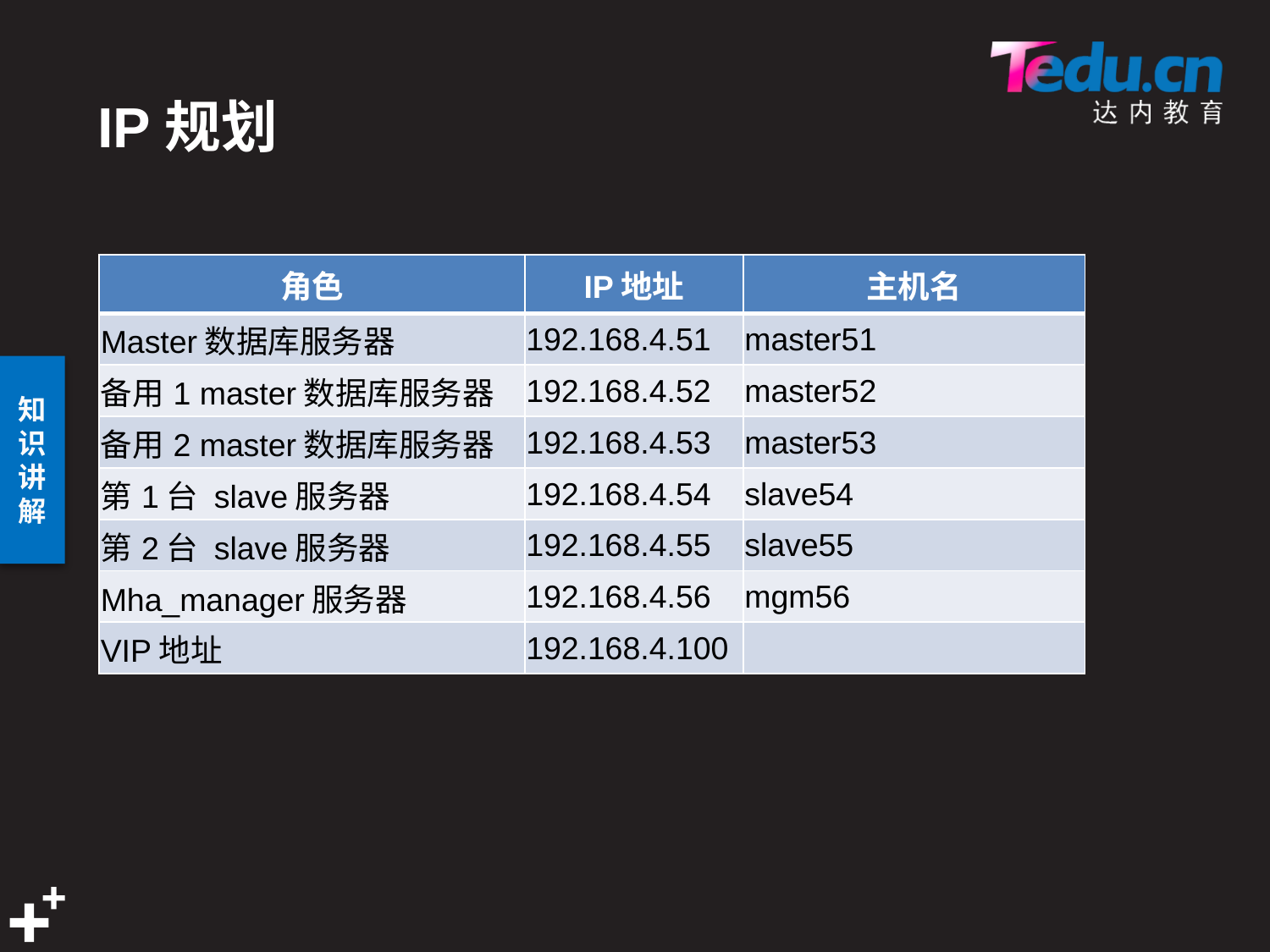

# IP规划
| 角色 | IP地址 | 主机名 |
| --- | --- | --- |
| Master数据库服务器 | 192.168.4.51 | master51 |
| 备用1 master数据库服务器 | 192.168.4.52 | master52 |
| 备用2 master数据库服务器 | 192.168.4.53 | master53 |
| 第1台 slave服务器 | 192.168.4.54 | slave54 |
| 第2台 slave服务器 | 192.168.4.55 | slave55 |
| Mha\_manager服务器 | 192.168.4.56 | mgm56 |
| VIP地址 | 192.168.4.100 |  |